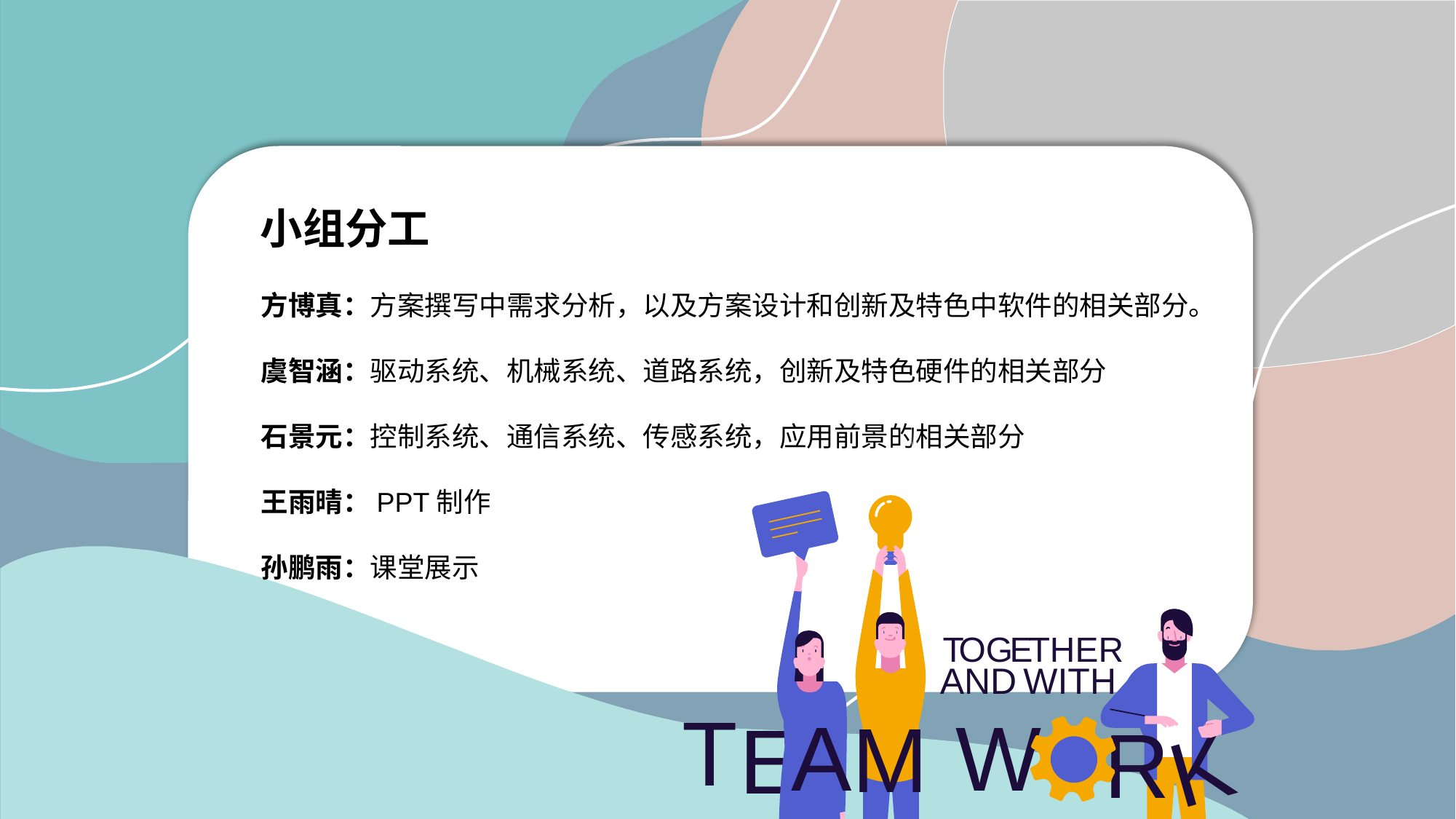

小组分工
方博真：方案撰写中需求分析，以及方案设计和创新及特色中软件的相关部分。
虞智涵：驱动系统、机械系统、道路系统，创新及特色硬件的相关部分
石景元：控制系统、通信系统、传感系统，应用前景的相关部分
王雨晴：PPT制作
孙鹏雨：课堂展示

T
OG
E
THER

AND
WITH

T
A
W
M
E
R

K

WE
WILL
WIN